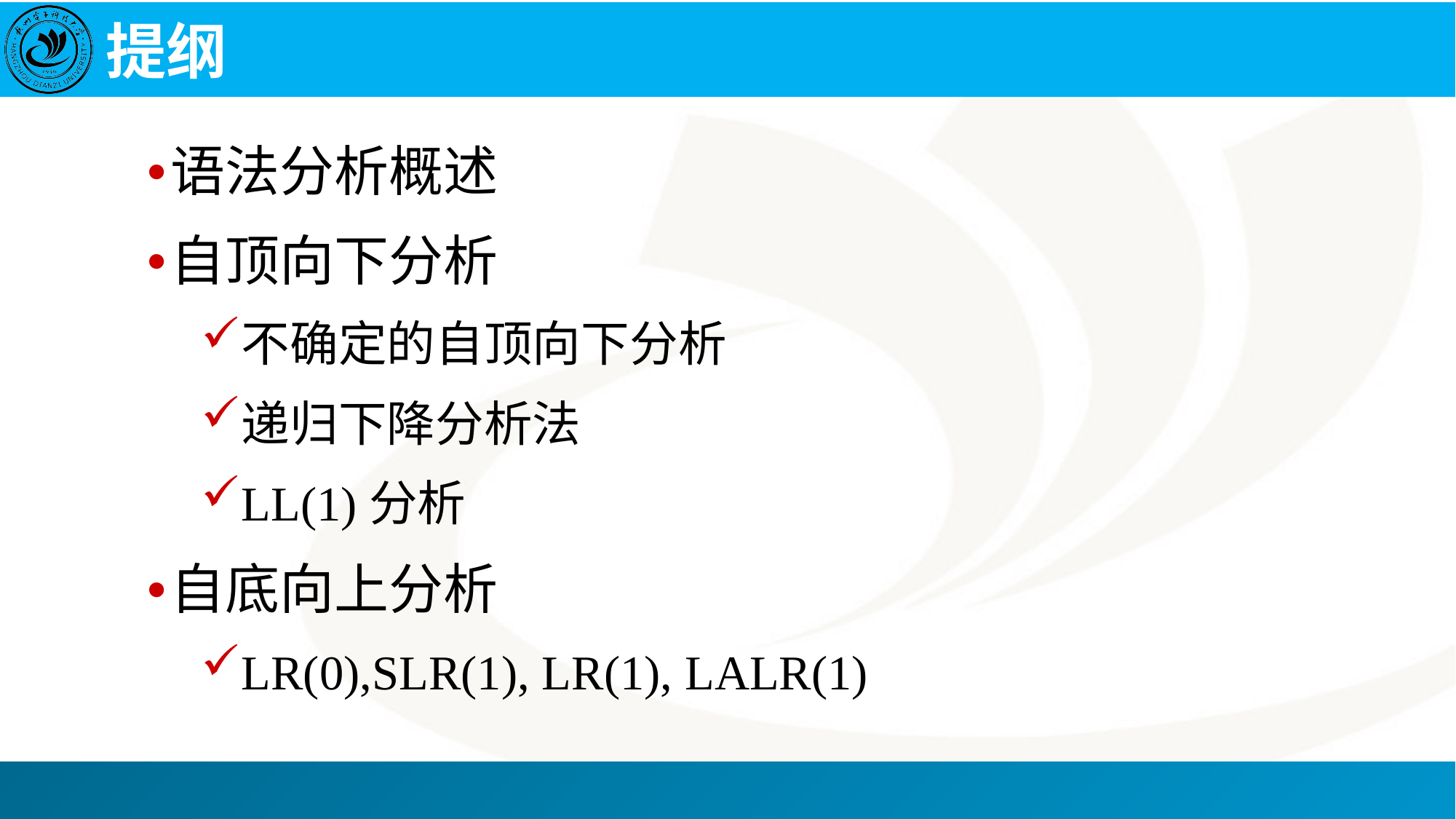

# 提纲
语法分析概述
自顶向下分析
不确定的自顶向下分析
递归下降分析法
LL(1)分析
自底向上分析
LR(0),SLR(1), LR(1), LALR(1)

2